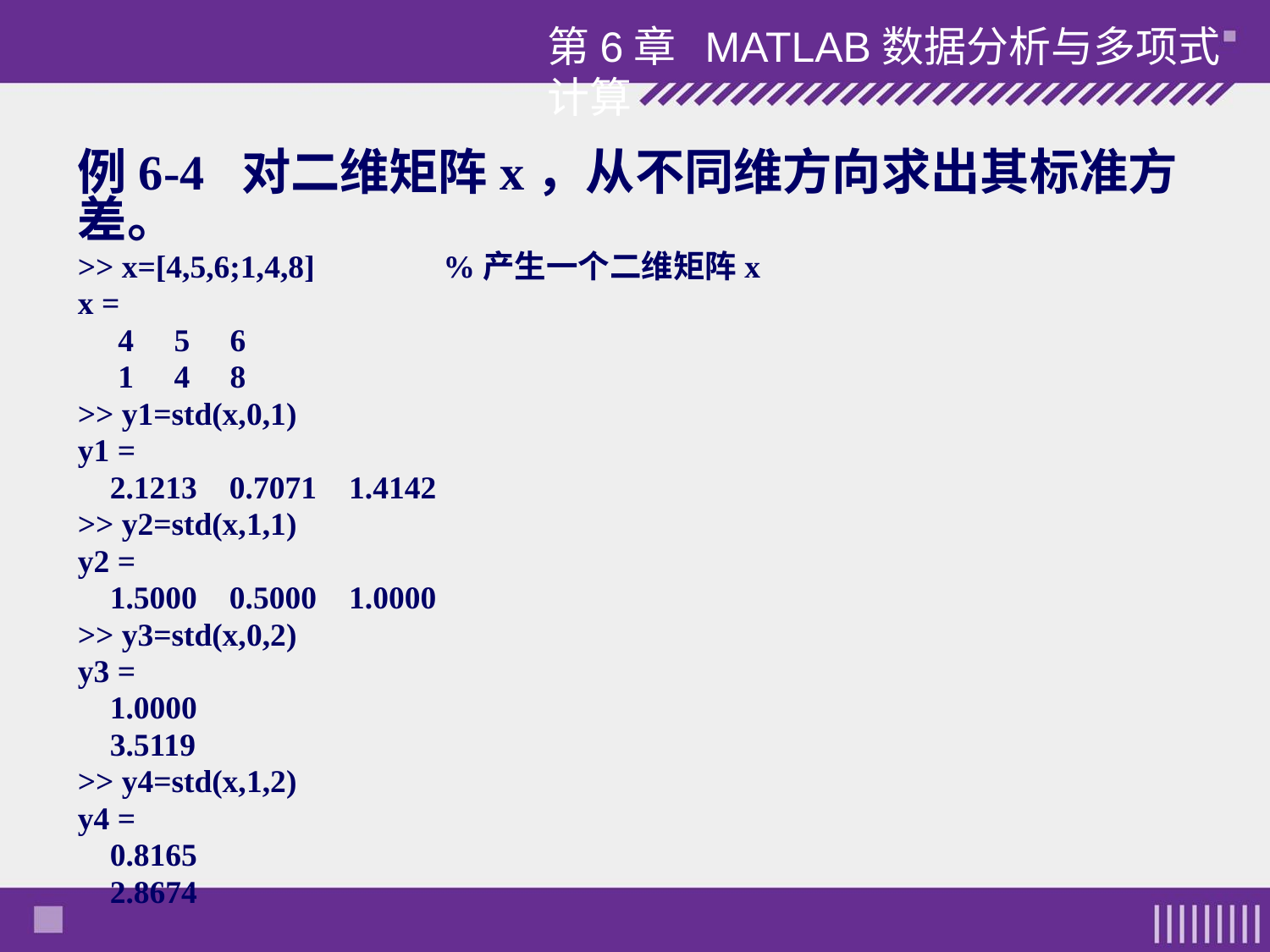

第6章  MATLAB数据分析与多项式计算
例6-4  对二维矩阵x，从不同维方向求出其标准方差。
>> x=[4,5,6;1,4,8]                %产生一个二维矩阵x
x =
     4     5     6
     1     4     8
>> y1=std(x,0,1)
y1 =
    2.1213    0.7071    1.4142
>> y2=std(x,1,1)
y2 =
    1.5000    0.5000    1.0000
>> y3=std(x,0,2)
y3 =
    1.0000
    3.5119
>> y4=std(x,1,2)
y4 =
    0.8165
    2.8674